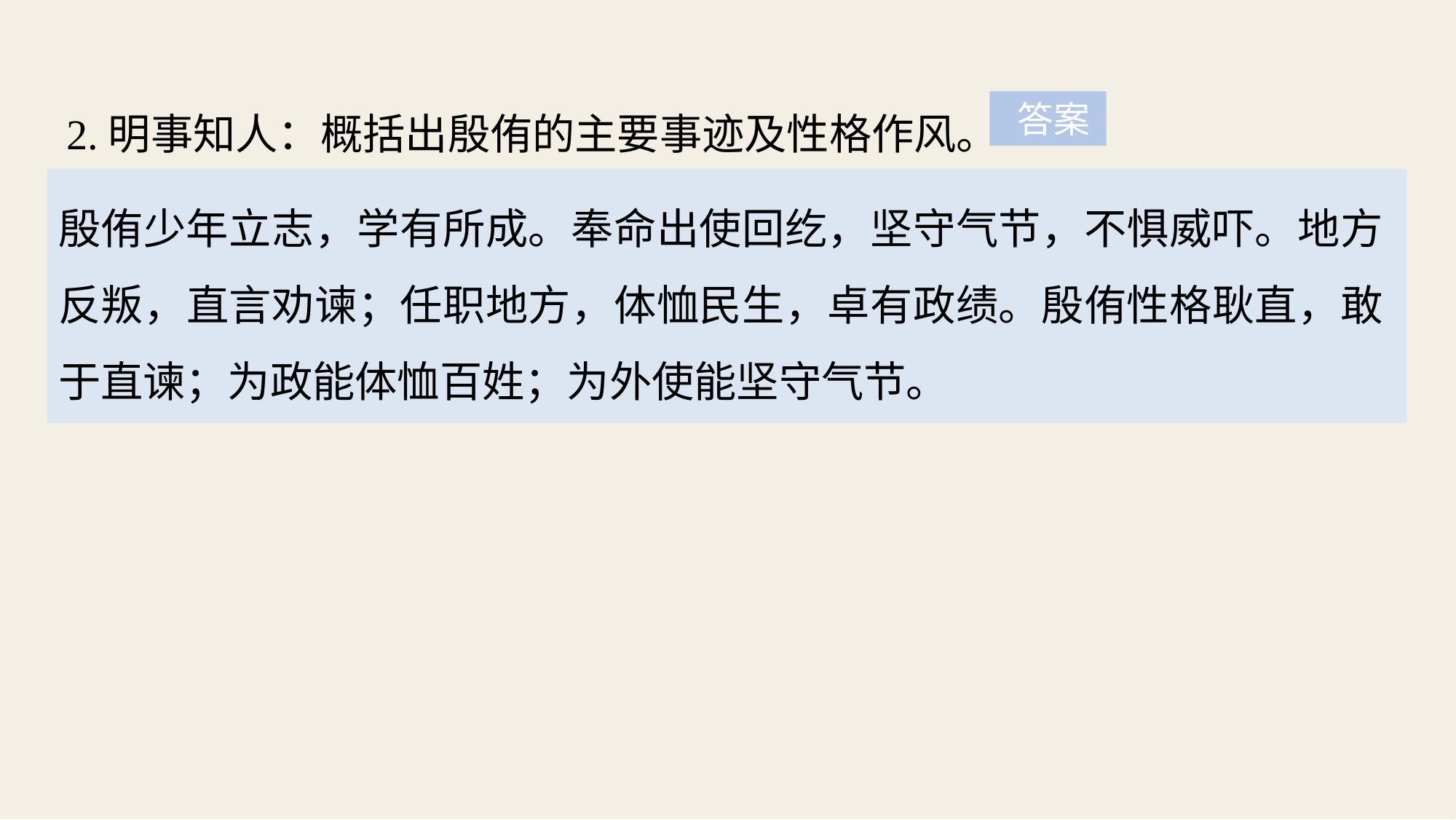

2.明事知人：概括出殷侑的主要事迹及性格作风。
 答案
殷侑少年立志，学有所成。奉命出使回纥，坚守气节，不惧威吓。地方反叛，直言劝谏；任职地方，体恤民生，卓有政绩。殷侑性格耿直，敢于直谏；为政能体恤百姓；为外使能坚守气节。